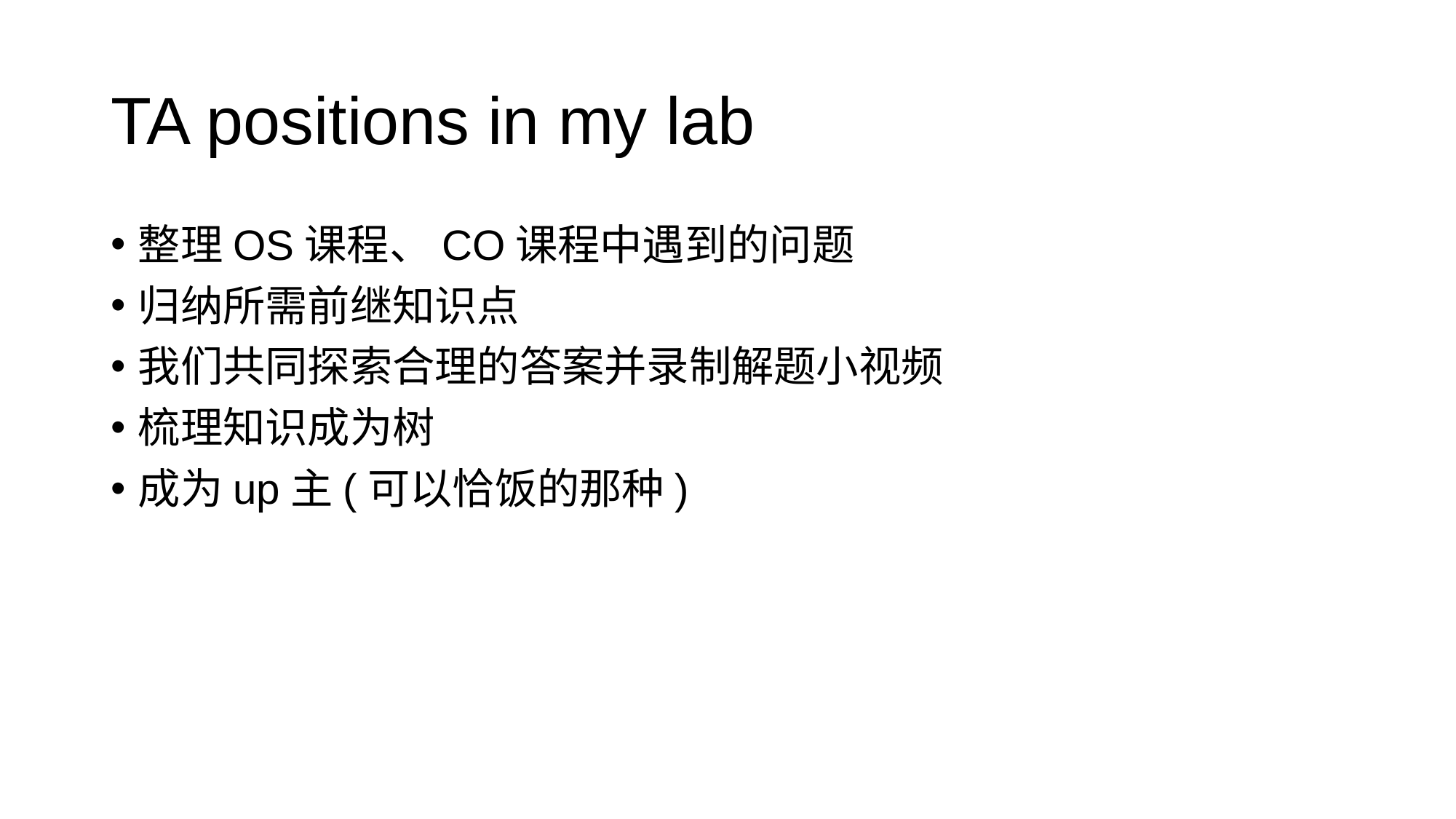

# TA positions in my lab
整理OS课程、CO课程中遇到的问题
归纳所需前继知识点
我们共同探索合理的答案并录制解题小视频
梳理知识成为树
成为up主(可以恰饭的那种)